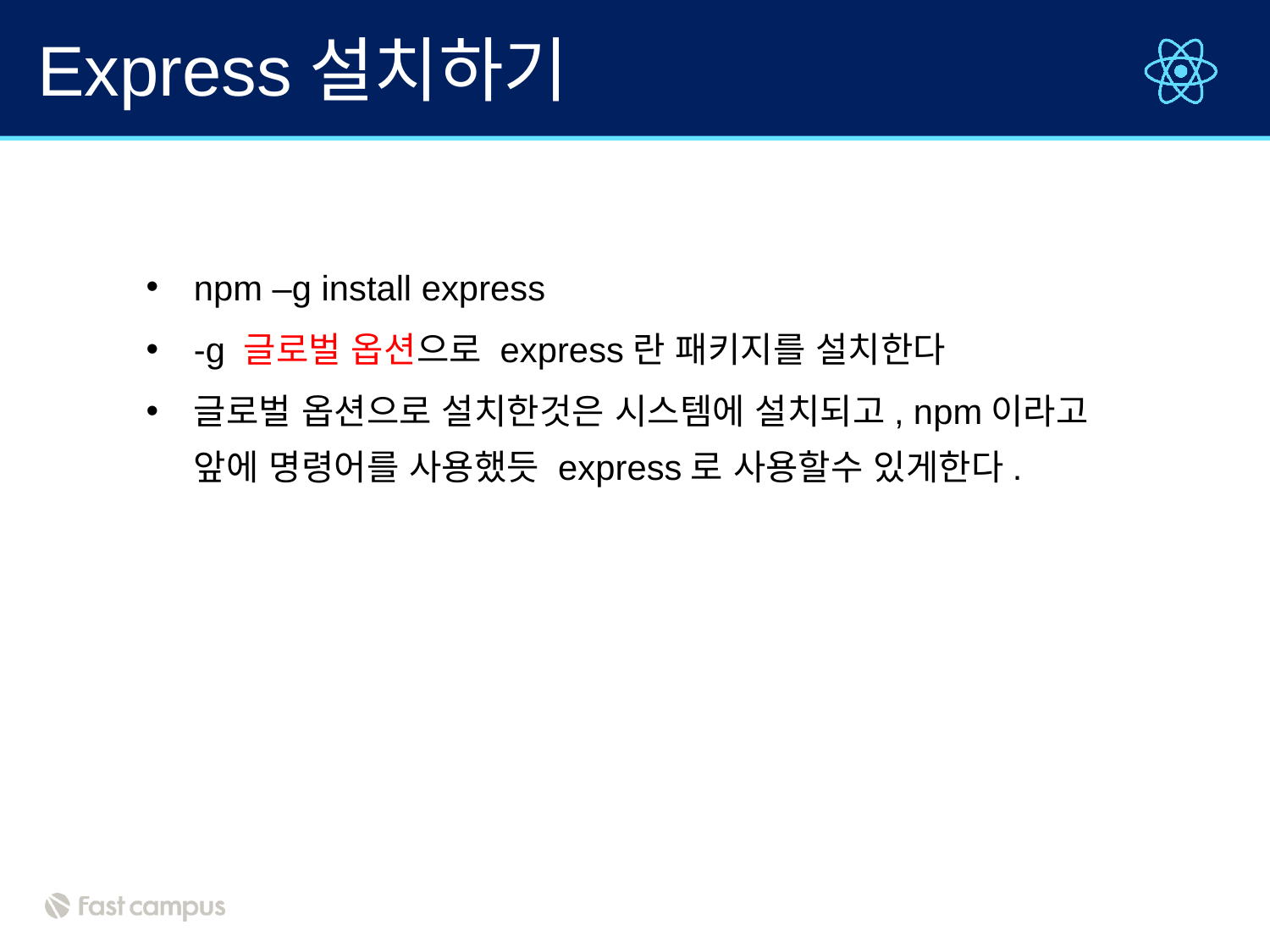

# Express설치하기
npm –g install express
-g 글로벌 옵션으로 express란 패키지를 설치한다
글로벌 옵션으로 설치한것은 시스템에 설치되고, npm이라고 앞에 명령어를 사용했듯 express로 사용할수 있게한다.